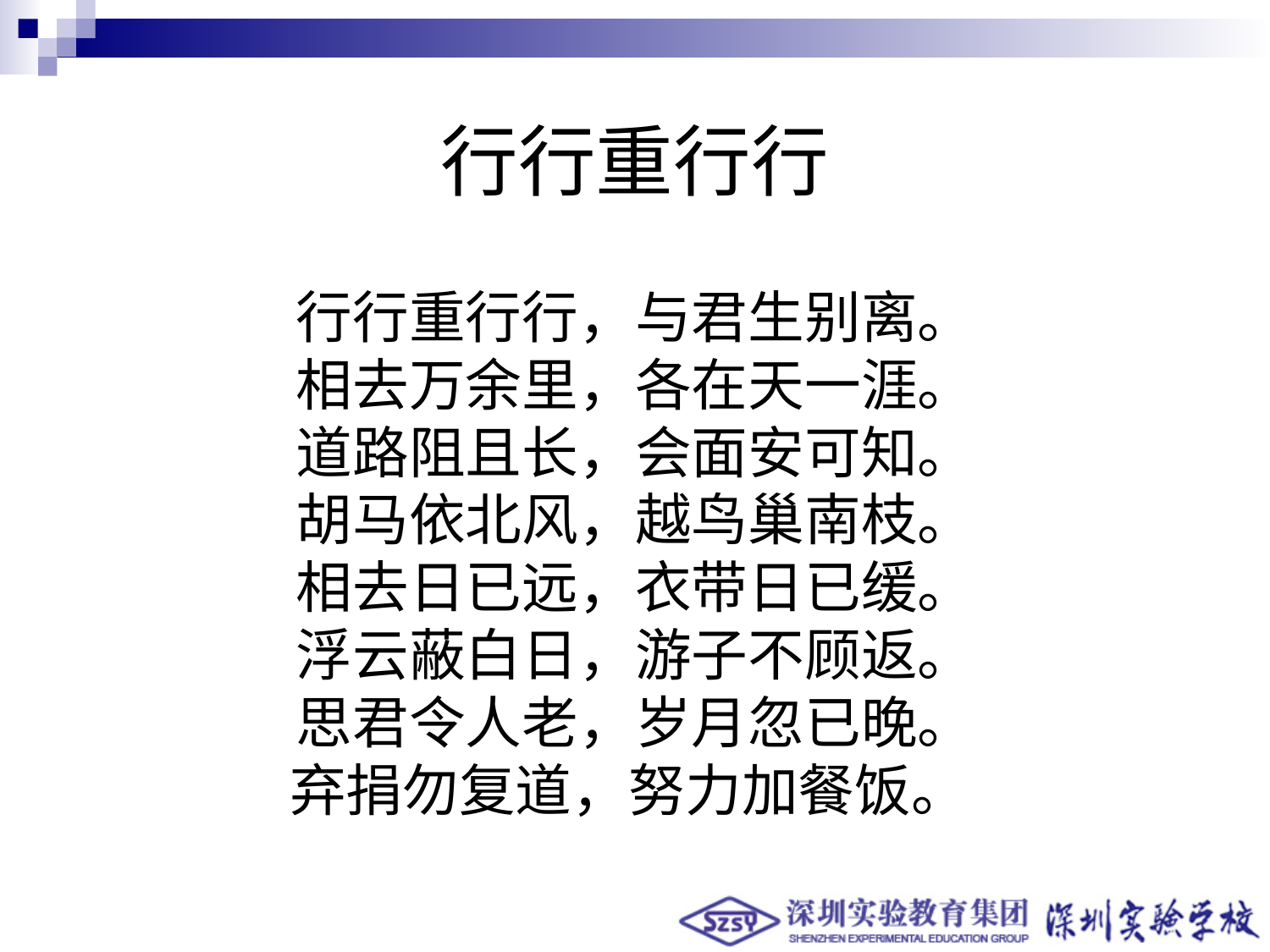

# 行行重行行
行行重行行，与君生别离。
相去万余里，各在天一涯。
道路阻且长，会面安可知。
胡马依北风，越鸟巢南枝。
相去日已远，衣带日已缓。
浮云蔽白日，游子不顾返。
思君令人老，岁月忽已晚。
弃捐勿复道，努力加餐饭。